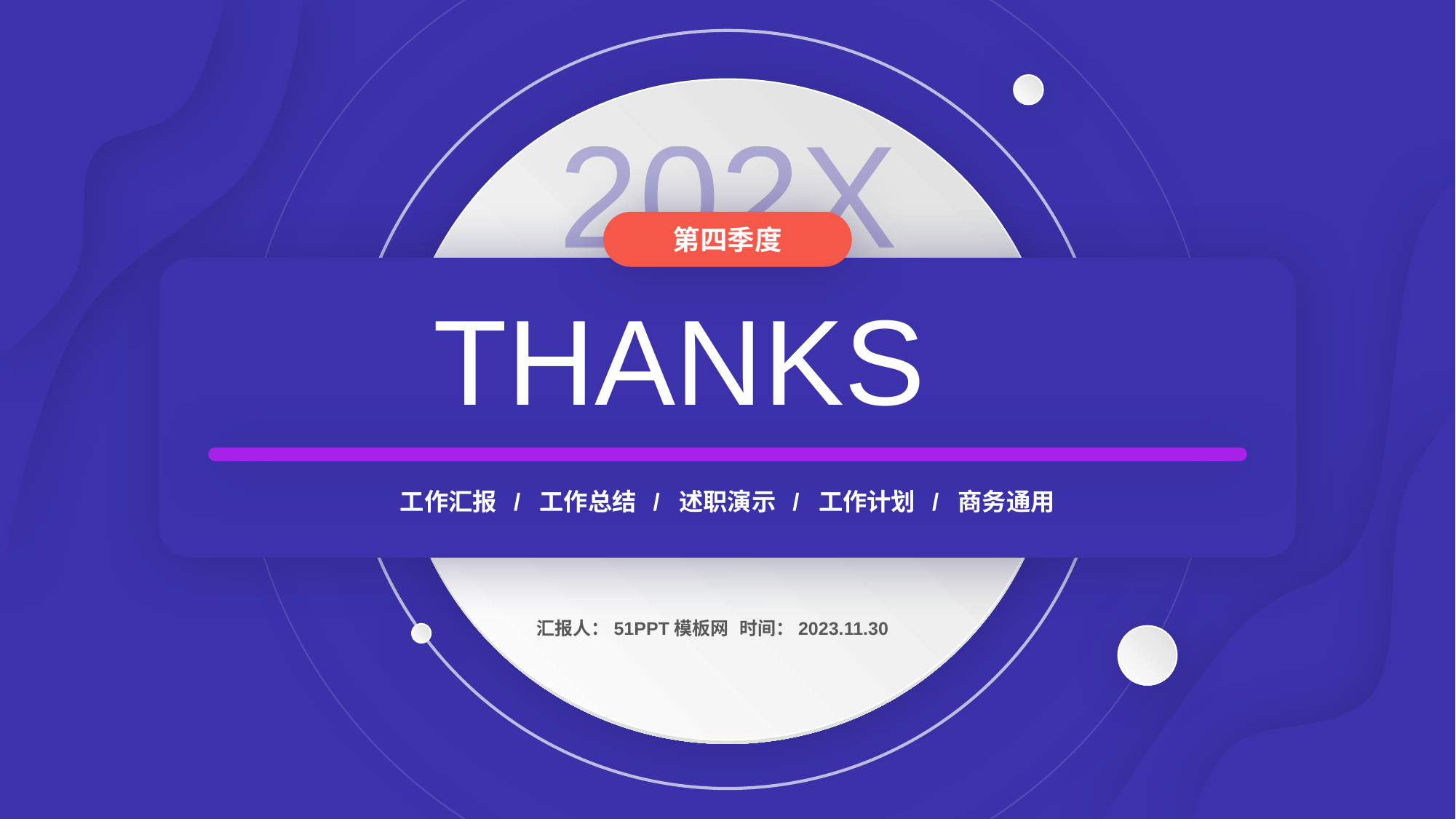

202X

第四季度

THANKS

工作汇报  /  工作总结  /  述职演示  /  工作计划  /  商务通用
时间：2023.11.30
汇报人：51PPT模板网